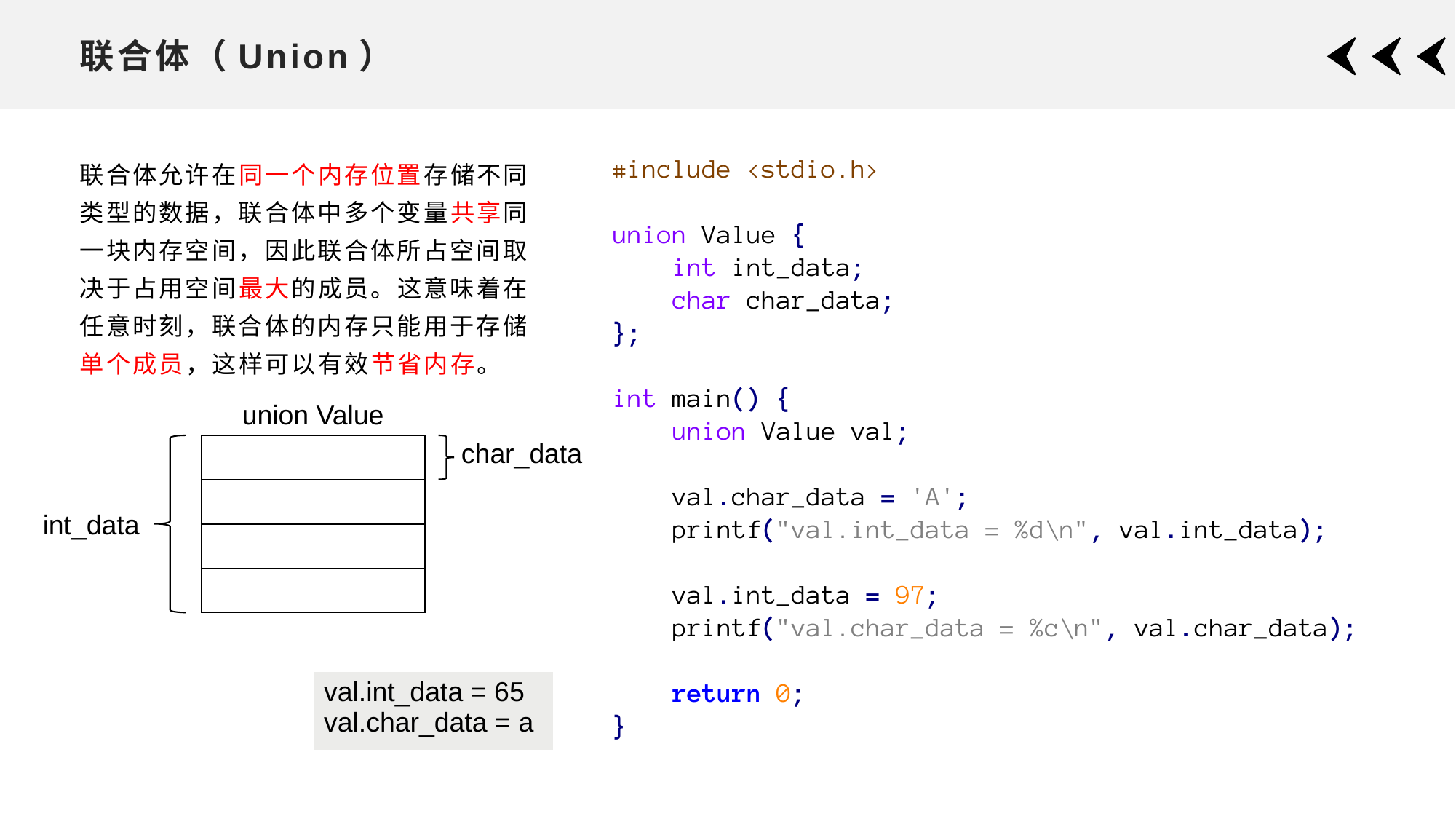

# 联合体（Union）
联合体允许在同一个内存位置存储不同类型的数据，联合体中多个变量共享同一块内存空间，因此联合体所占空间取决于占用空间最大的成员。这意味着在任意时刻，联合体的内存只能用于存储单个成员，这样可以有效节省内存。
#include <stdio.h>

union Value {
    int int_data;
    char char_data;
};

int main() {
    union Value val;

    val.char_data = 'A';
    printf("val.int_data = %d\n", val.int_data);

    val.int_data = 97;
    printf("val.char_data = %c\n", val.char_data);

    return 0;
}
union Value
char_data

|  |
| --- |
|  |
|  |
|  |

int_data
| val.int\_data = 65 val.char\_data = a |
| --- |